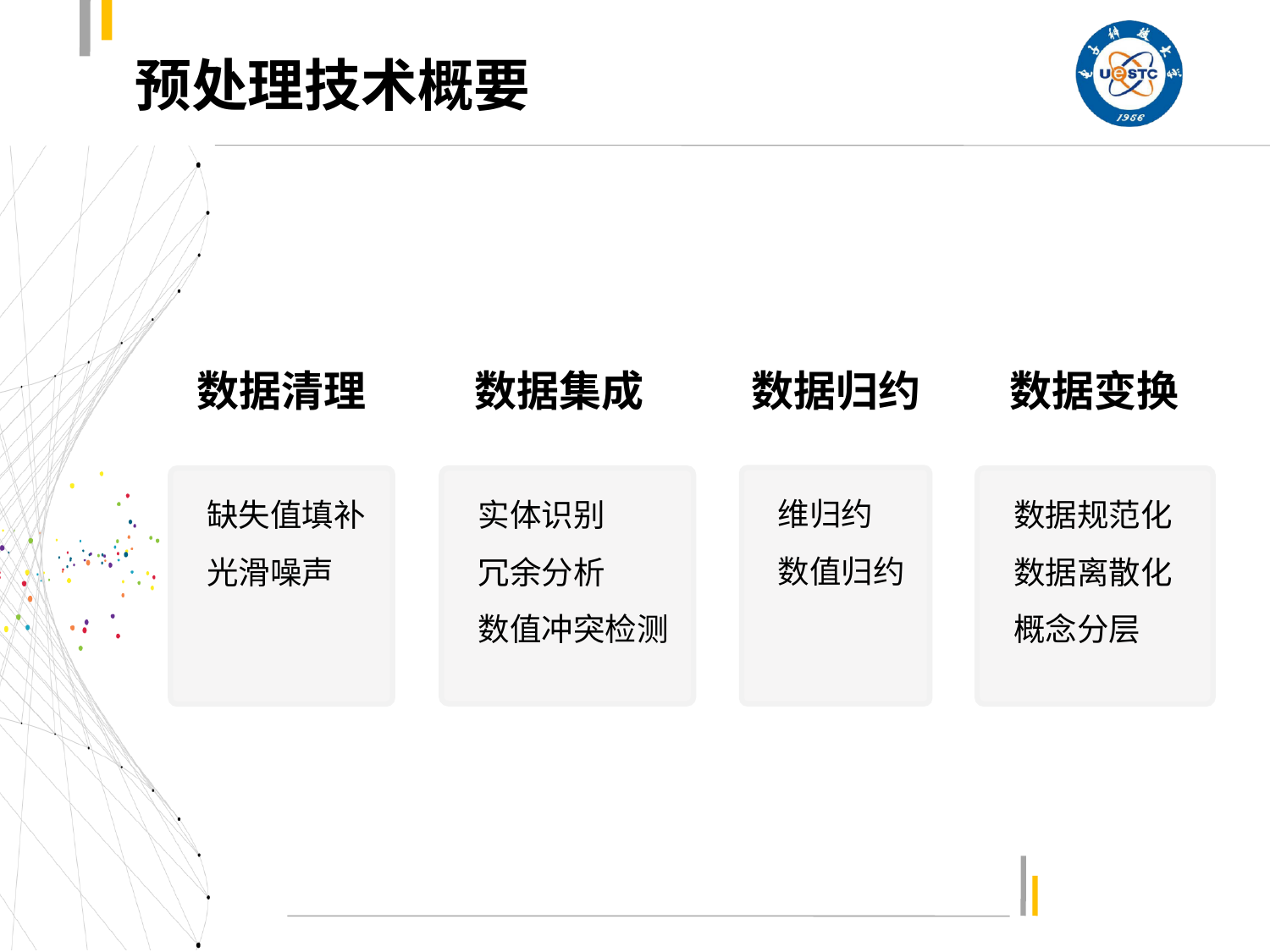

# 预处理技术概要

数据集成
数据归约
数据清理
数据变换
  维归约
  数值归约

  缺失值填补
  光滑噪声
  实体识别
  冗余分析
  数值冲突检测

  数据规范化
  数据离散化
  概念分层